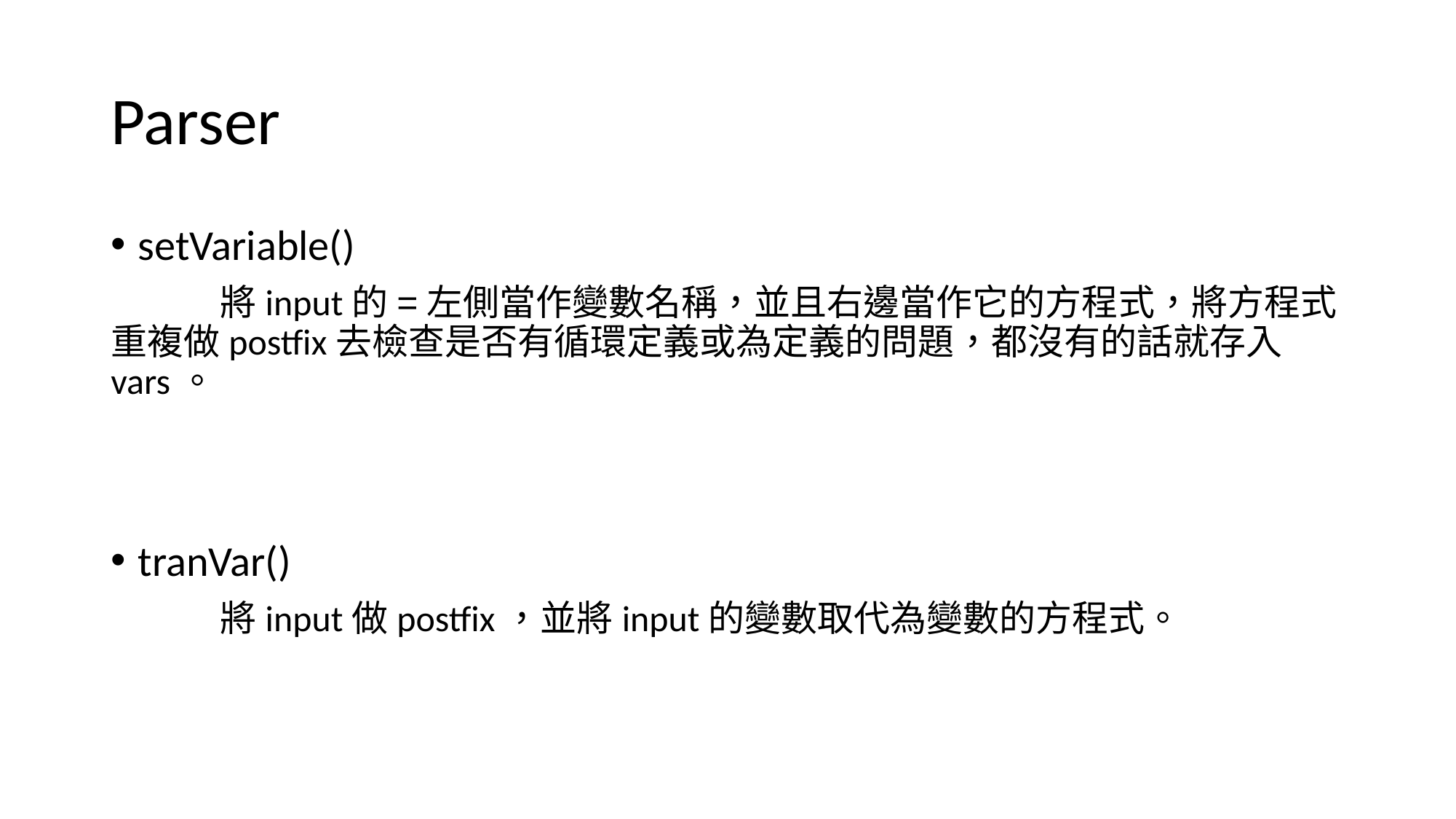

# Parser
setVariable()
	將input的=左側當作變數名稱，並且右邊當作它的方程式，將方程式重複做postfix去檢查是否有循環定義或為定義的問題，都沒有的話就存入vars。

tranVar()
	將input做postfix，並將input的變數取代為變數的方程式。